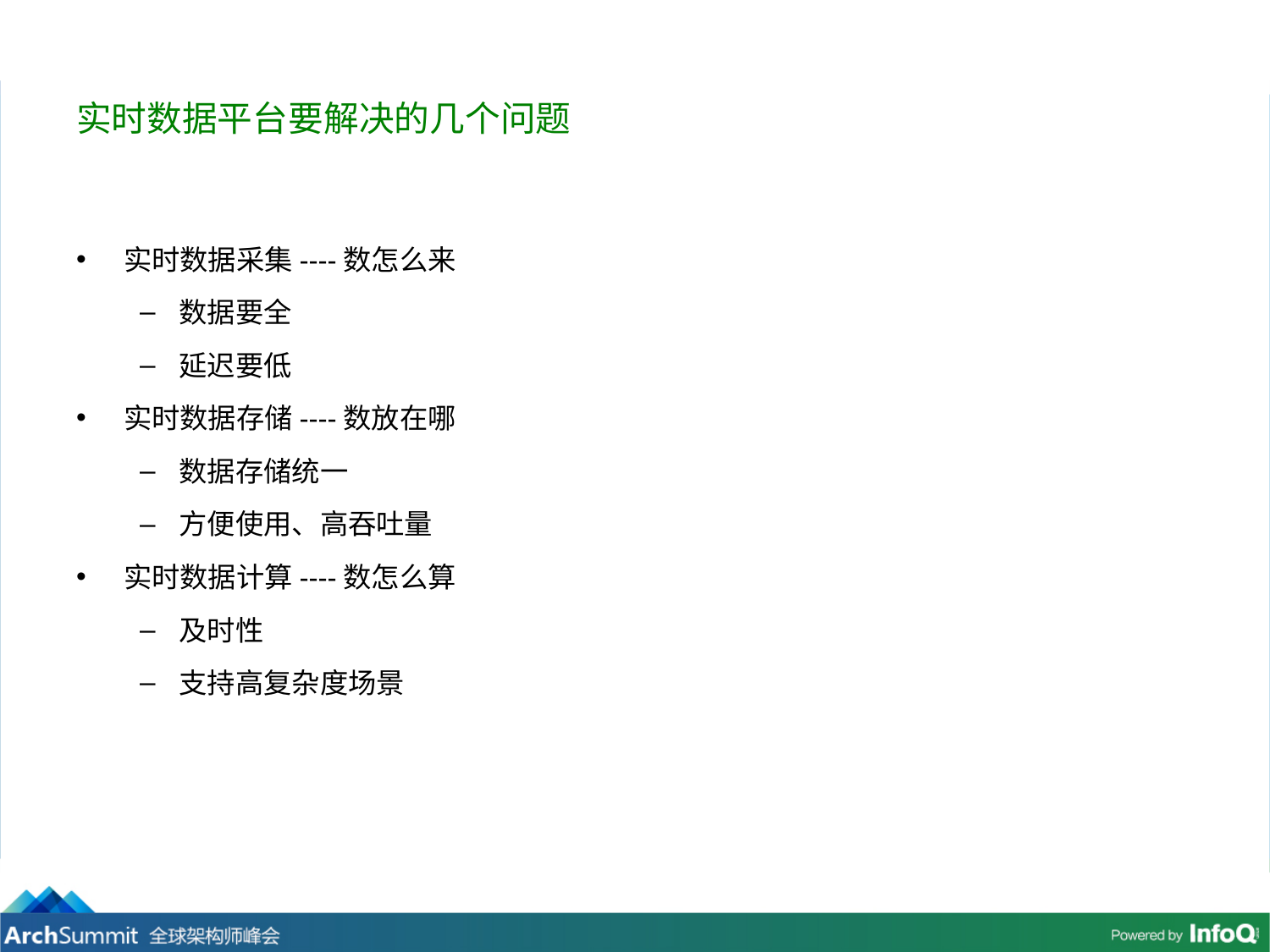

# 实时数据平台要解决的几个问题
实时数据采集----数怎么来
数据要全
延迟要低
实时数据存储----数放在哪
数据存储统一
方便使用、高吞吐量
实时数据计算----数怎么算
及时性
支持高复杂度场景